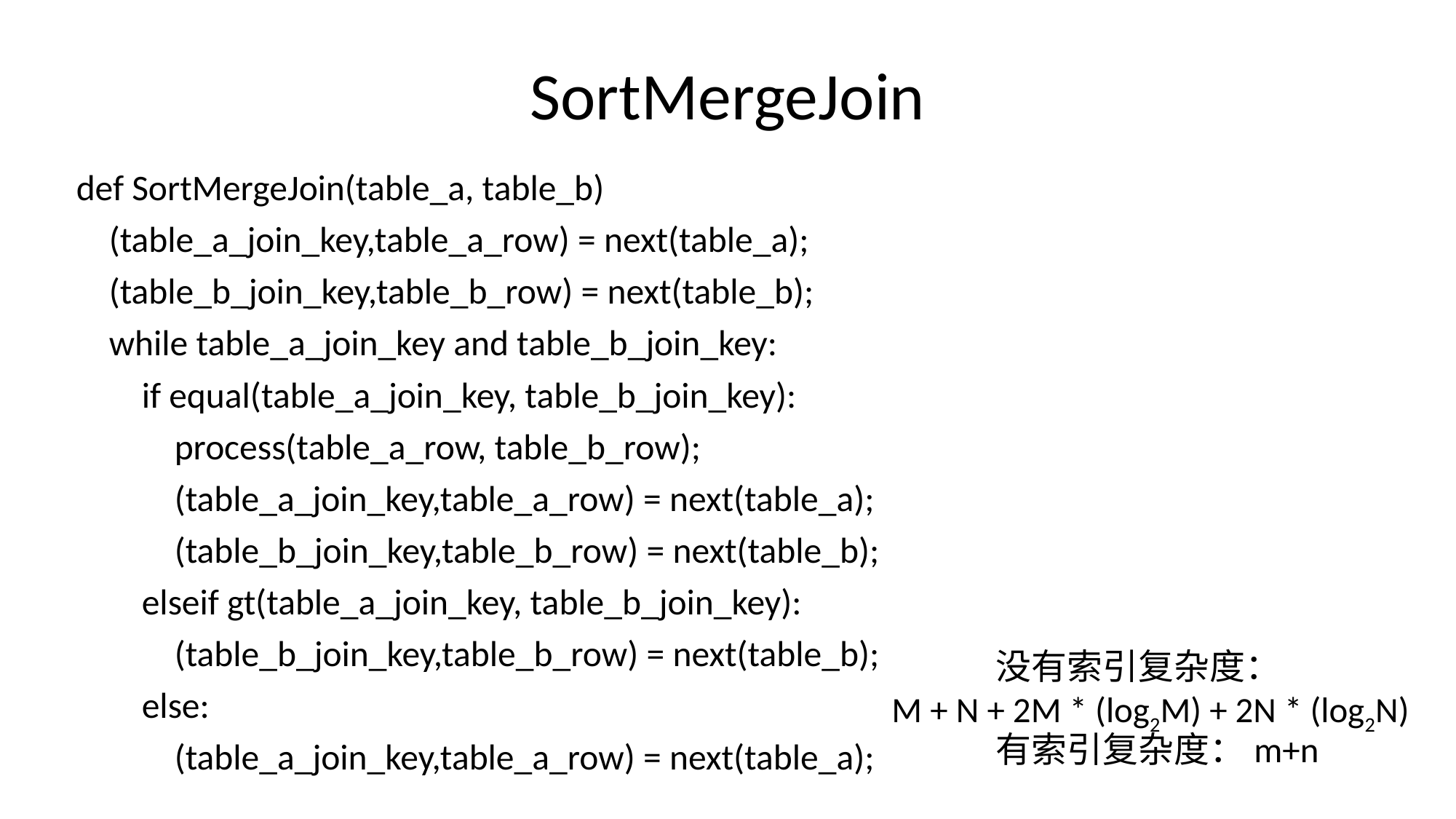

# SortMergeJoin
def SortMergeJoin(table_a, table_b)
    (table_a_join_key,table_a_row) = next(table_a);
    (table_b_join_key,table_b_row) = next(table_b);
    while table_a_join_key and table_b_join_key:
        if equal(table_a_join_key, table_b_join_key):
            process(table_a_row, table_b_row);
            (table_a_join_key,table_a_row) = next(table_a);
            (table_b_join_key,table_b_row) = next(table_b);
        elseif gt(table_a_join_key, table_b_join_key):
            (table_b_join_key,table_b_row) = next(table_b);
        else:
            (table_a_join_key,table_a_row) = next(table_a);
            没有索引复杂度：
M + N + 2M * (log2M) + 2N * (log2N)
            有索引复杂度：m+n